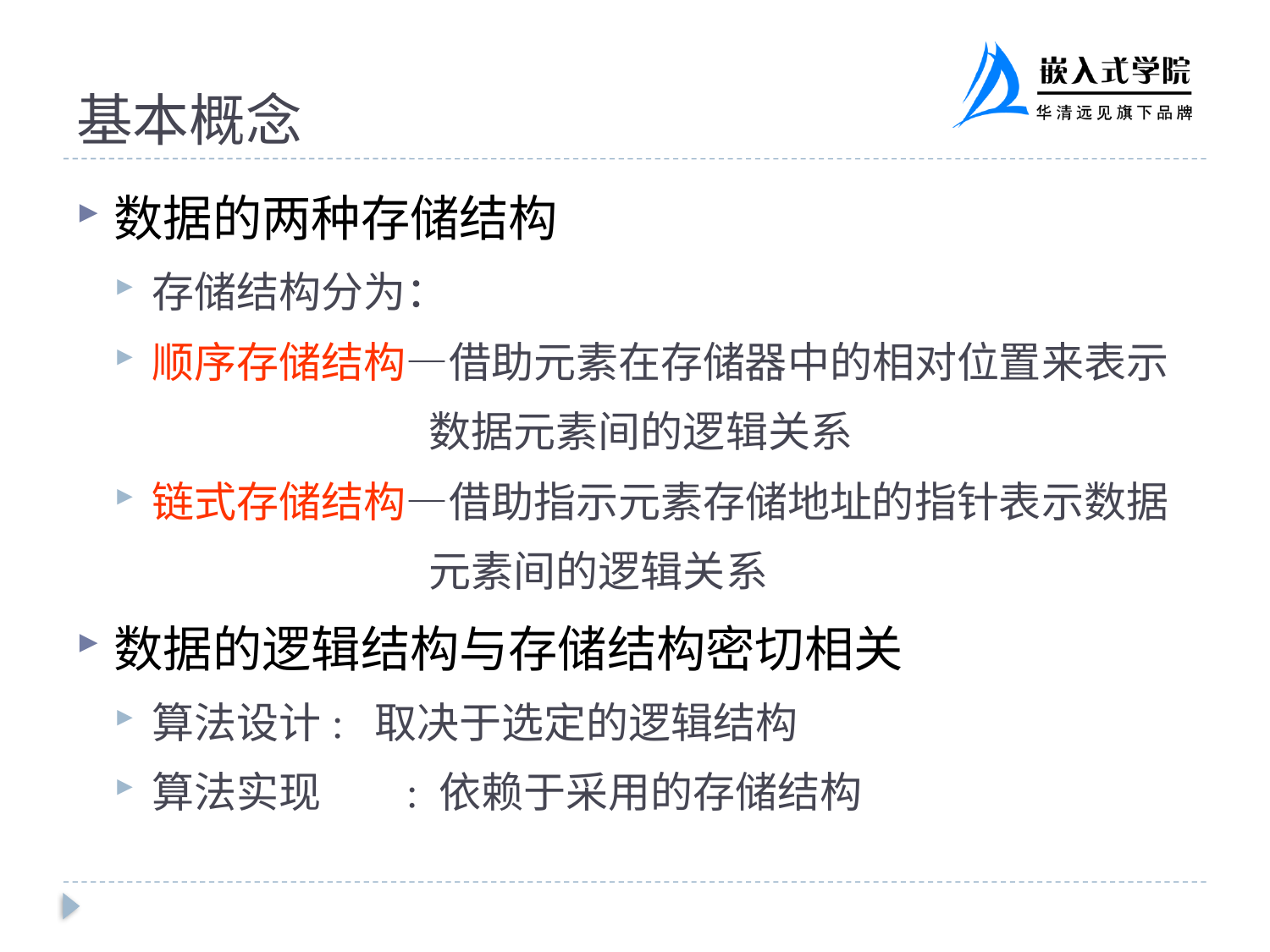

# 基本概念
数据的两种存储结构
存储结构分为：
顺序存储结构—借助元素在存储器中的相对位置来表示
	                            数据元素间的逻辑关系
链式存储结构—借助指示元素存储地址的指针表示数据
	                            元素间的逻辑关系
数据的逻辑结构与存储结构密切相关
算法设计:  取决于选定的逻辑结构
算法实现	: 依赖于采用的存储结构

13